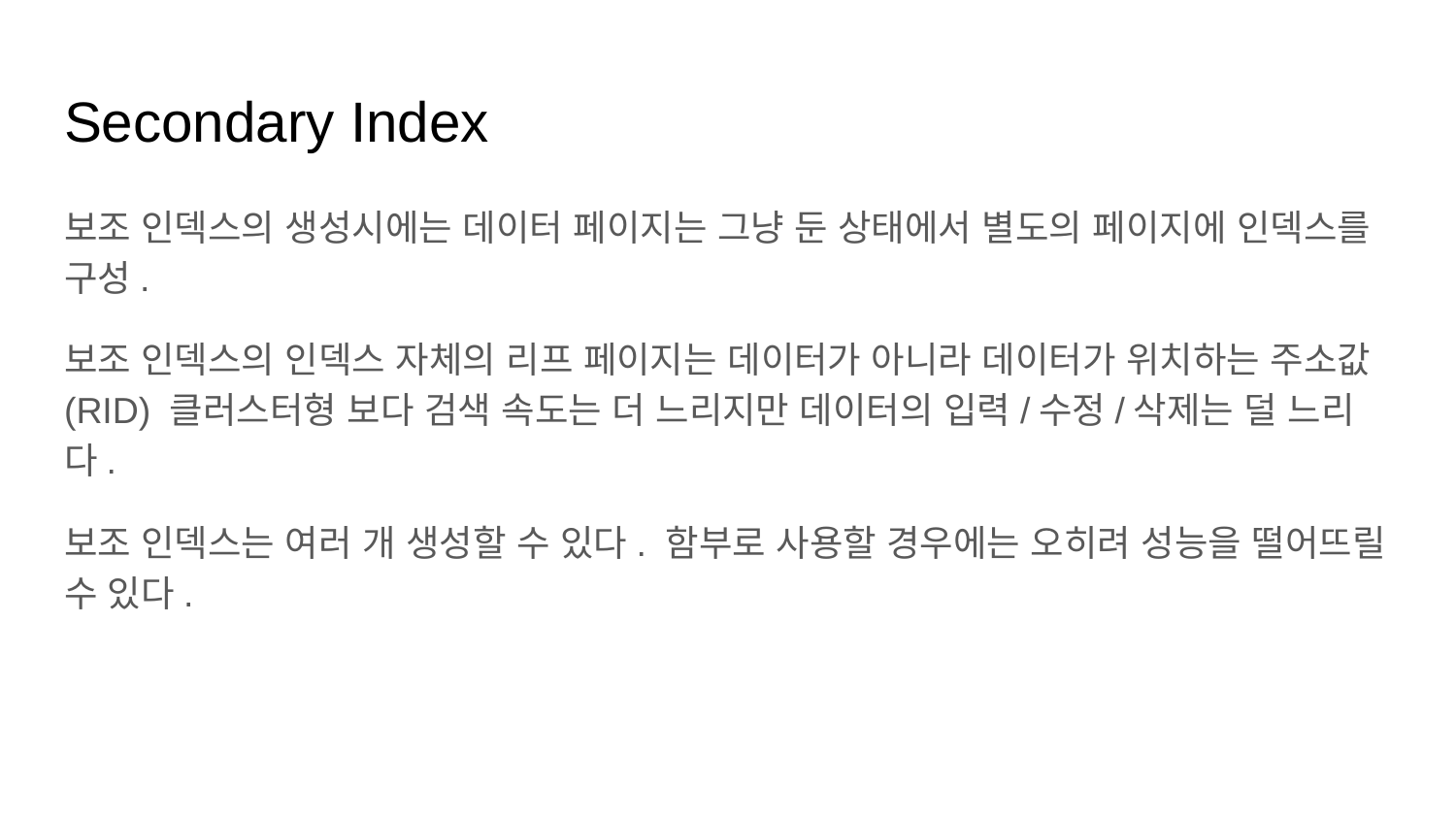

# Secondary Index
보조 인덱스의 생성시에는 데이터 페이지는 그냥 둔 상태에서 별도의 페이지에 인덱스를 구성.
보조 인덱스의 인덱스 자체의 리프 페이지는 데이터가 아니라 데이터가 위치하는 주소값(RID) 클러스터형 보다 검색 속도는 더 느리지만 데이터의 입력/수정/삭제는 덜 느리다.
보조 인덱스는 여러 개 생성할 수 있다. 함부로 사용할 경우에는 오히려 성능을 떨어뜨릴 수 있다.